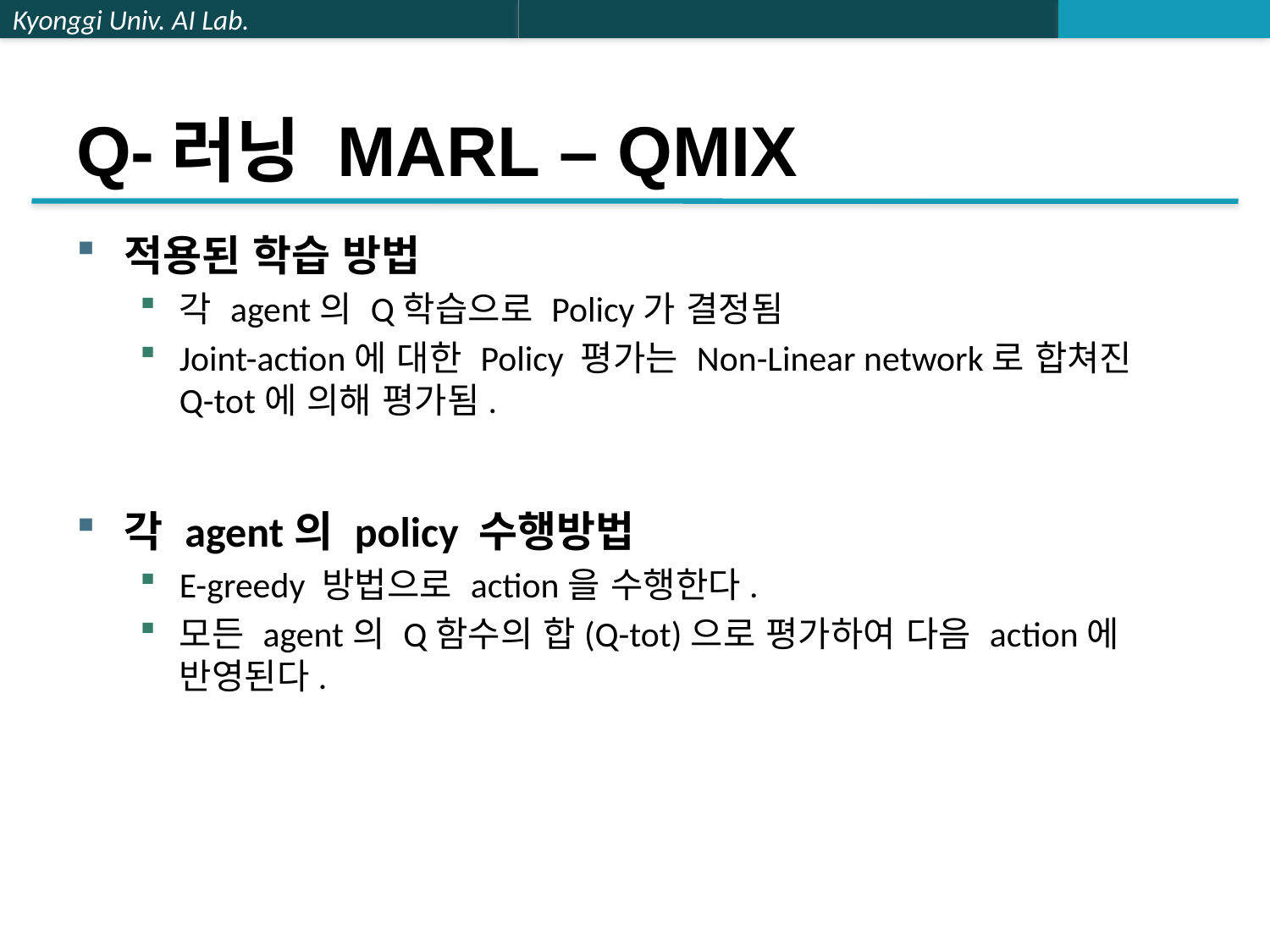

# Q-러닝 MARL – QMIX
적용된 학습 방법
각 agent의 Q학습으로 Policy가 결정됨
Joint-action에 대한 Policy 평가는 Non-Linear network로 합쳐진       Q-tot에 의해 평가됨.

각 agent의 policy 수행방법
E-greedy 방법으로 action을 수행한다.
모든 agent의 Q함수의 합(Q-tot)으로 평가하여 다음 action에 반영된다.